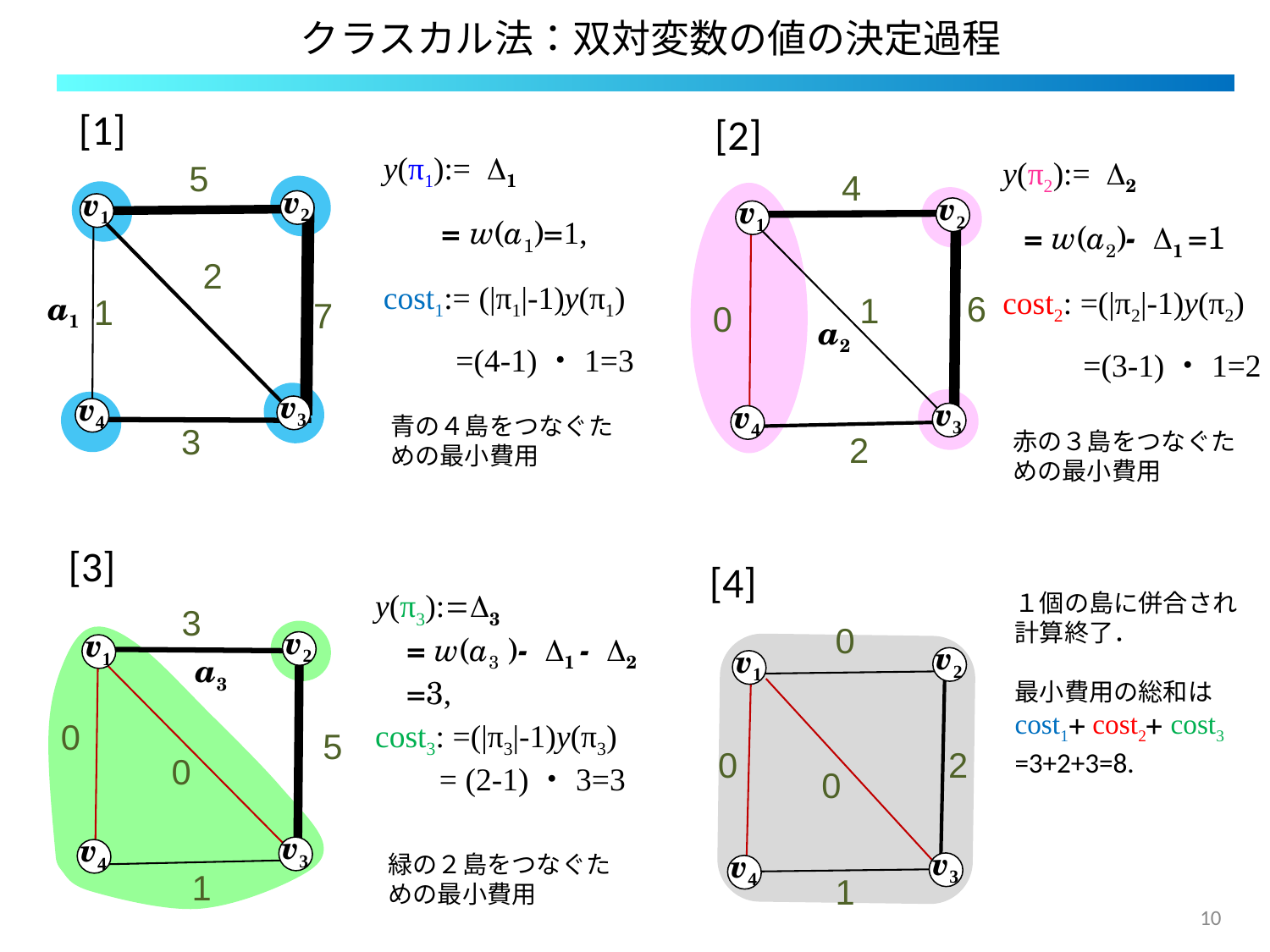

# クラスカル法：双対変数の値の決定過程

[1]
[2]
y(π1):= Δ1
           = w(a1)=1,
cost1:= (|π1|-1)y(π1)
         =(4-1)・1=3
y(π2):= Δ2
    = w(a2)- Δ1 =1
cost2: =(|π2|-1)y(π2)
          =(3-1)・1=2

5
4

 v2

 v1

 v2

 v1

2

6
1
a1
1
7
0
a2

 v3

 v4

 v3

 v4

青の４島をつなぐための最小費用
3
赤の３島をつなぐための最小費用
2

[3]
[4]

y(π3):=Δ3
      = w(a3 )- Δ1 - Δ2
      =3,
cost3: =(|π3|-1)y(π3)
        = (2-1)・3=3
１個の島に併合され計算終了．

最小費用の総和は
cost1+ cost2+ cost3 =3+2+3=8.

3

0
 v2

 v1

 v2

 v1

a3

0
5
2
0
0
0

 v3

 v4

 v3

 v4

緑の２島をつなぐための最小費用
1
1
10